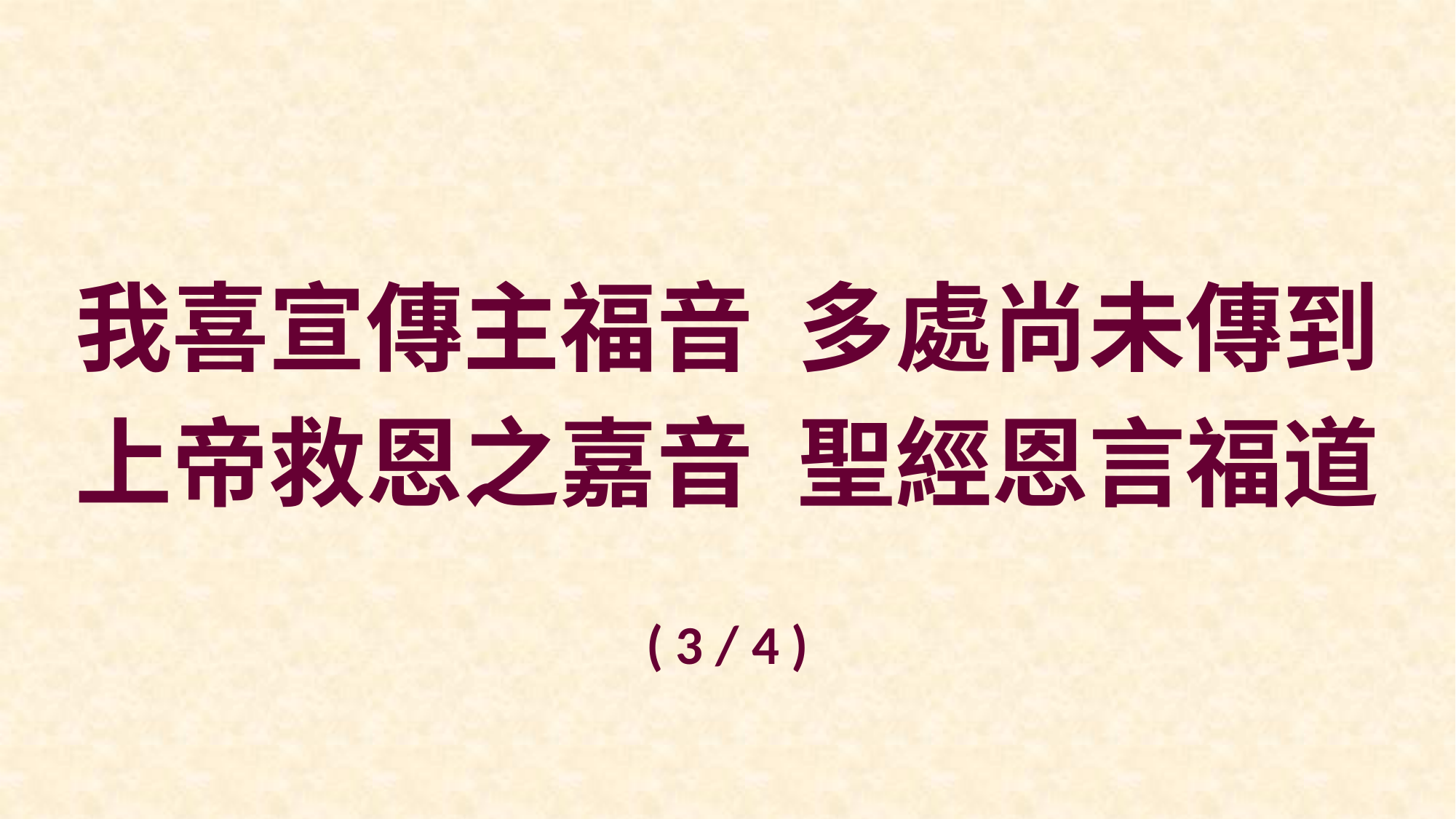

我喜宣傳主福音  多處尚未傳到
上帝救恩之嘉音  聖經恩言福道
( 3 / 4 )